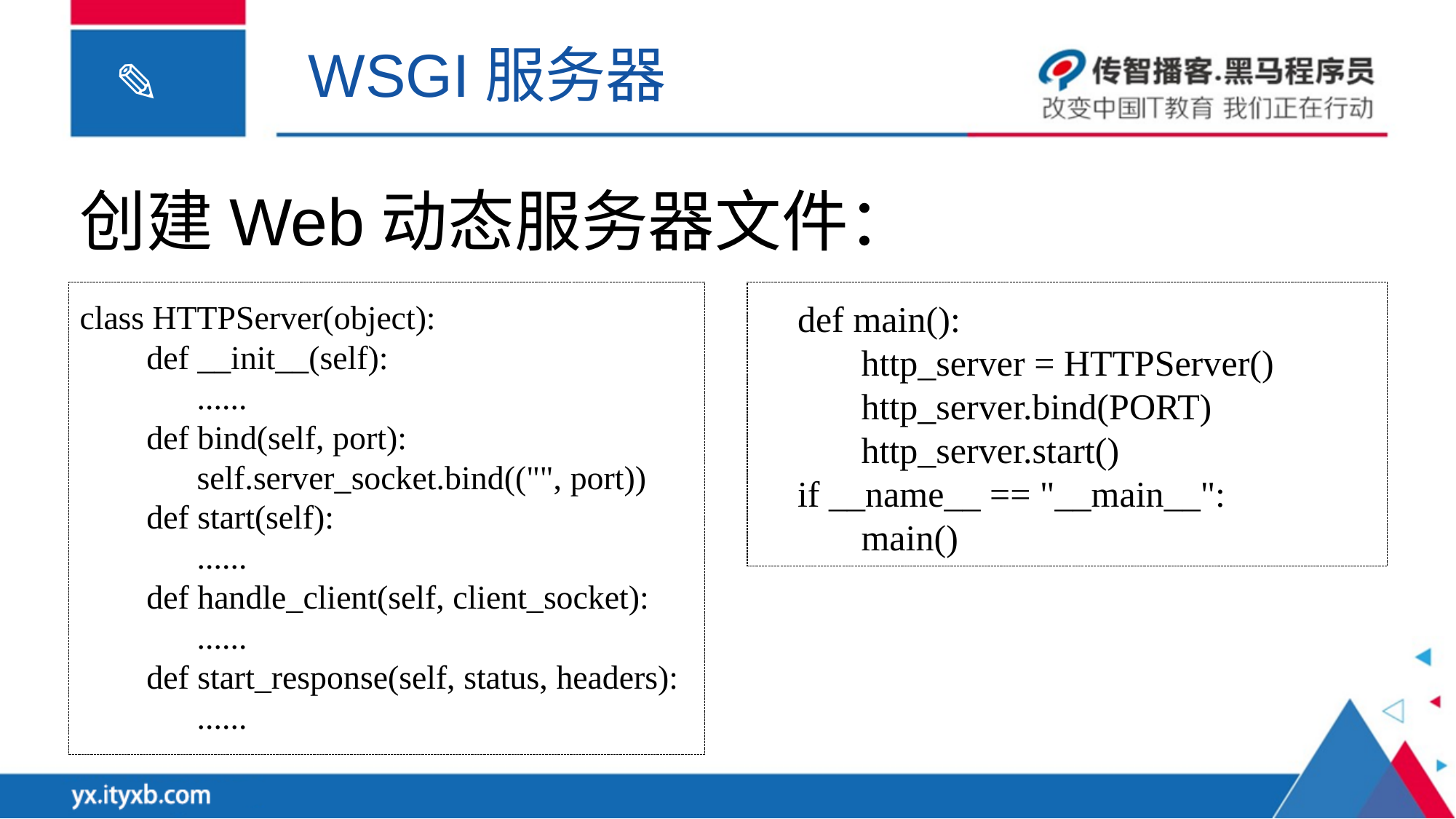

WSGI服务器
创建Web动态服务器文件：

class HTTPServer(object):
        def __init__(self):
              ......
        def bind(self, port):
              self.server_socket.bind(("", port))
        def start(self):
              ......
        def handle_client(self, client_socket):
              ......
        def start_response(self, status, headers):
              ......
def main():
       http_server = HTTPServer()
       http_server.bind(PORT)
       http_server.start()
if __name__ == "__main__":
       main()